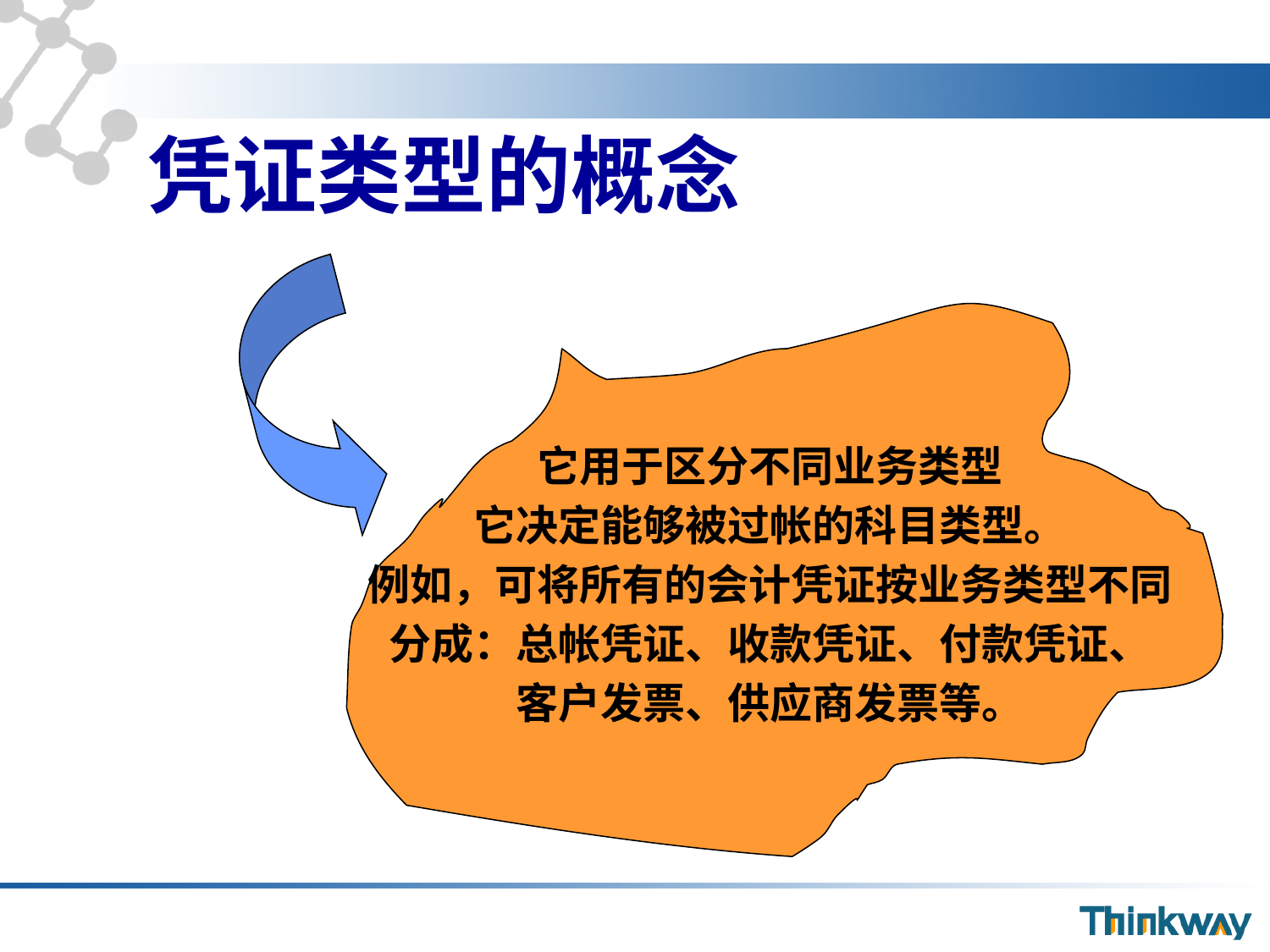

# 凭证类型的概念

它用于区分不同业务类型
它决定能够被过帐的科目类型。
例如，可将所有的会计凭证按业务类型不同
分成：总帐凭证、收款凭证、付款凭证、
客户发票、供应商发票等。